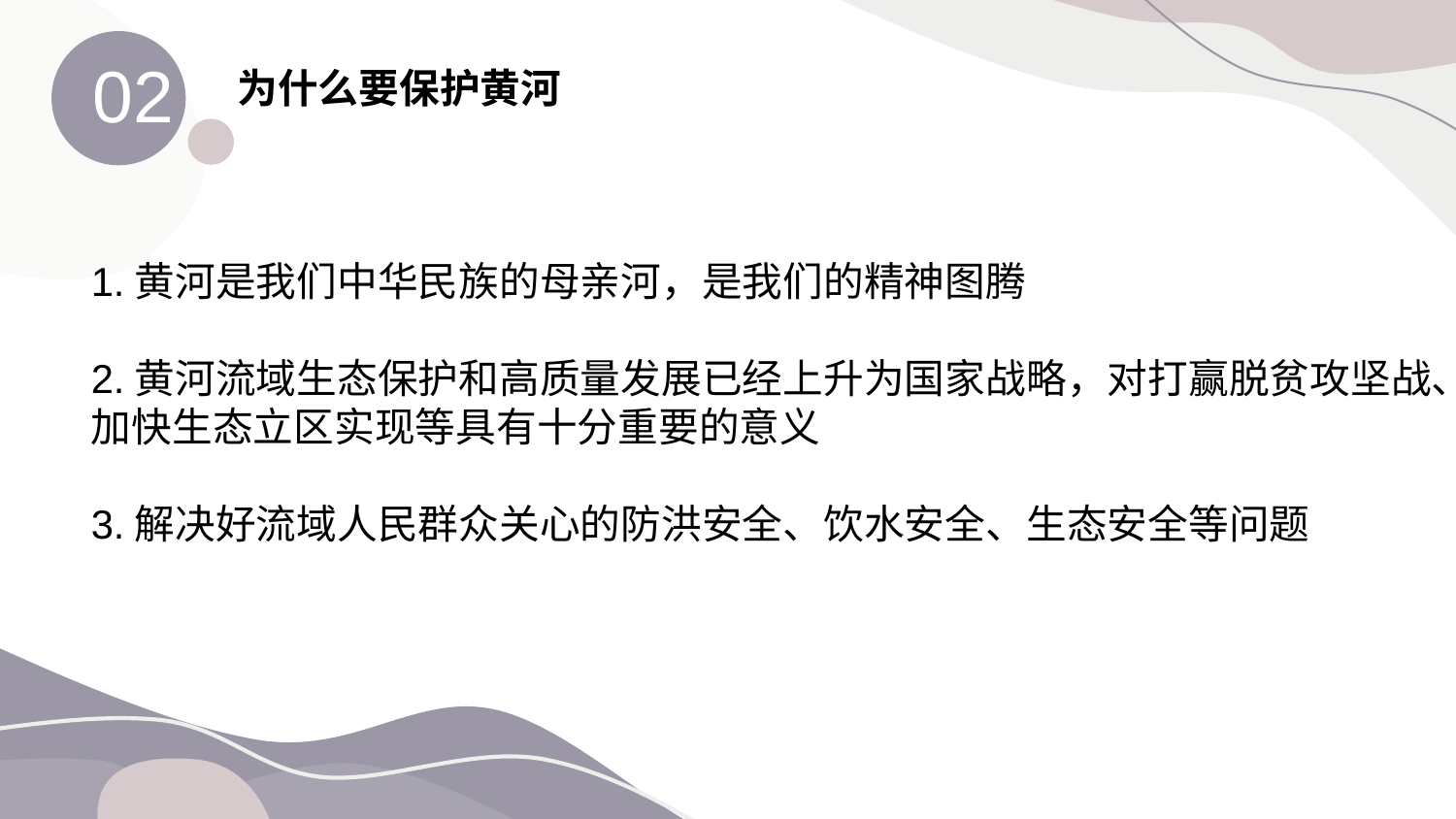

02

为什么要保护黄河
1.黄河是我们中华民族的母亲河，是我们的精神图腾

2.黄河流域生态保护和高质量发展已经上升为国家战略，对打赢脱贫攻坚战、加快生态立区实现等具有十分重要的意义

3.解决好流域人民群众关心的防洪安全、饮水安全、生态安全等问题